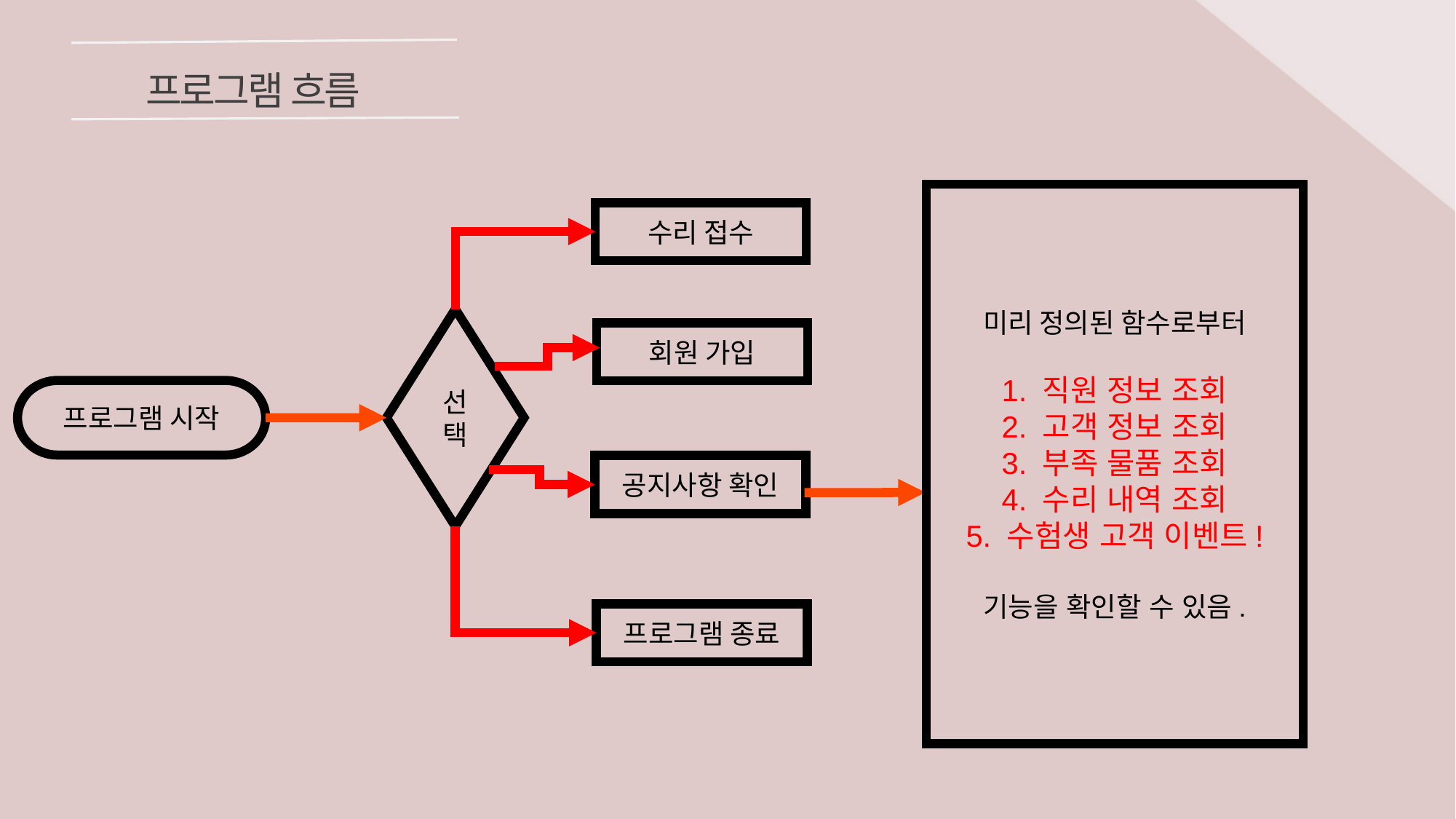

프로그램 흐름
미리 정의된 함수로부터

1. 직원 정보 조회
2. 고객 정보 조회
3. 부족 물품 조회
4. 수리 내역 조회
5. 수험생 고객 이벤트!

기능을 확인할 수 있음.

수리 접수

선택
회원 가입
프로그램 시작
공지사항 확인

프로그램 종료